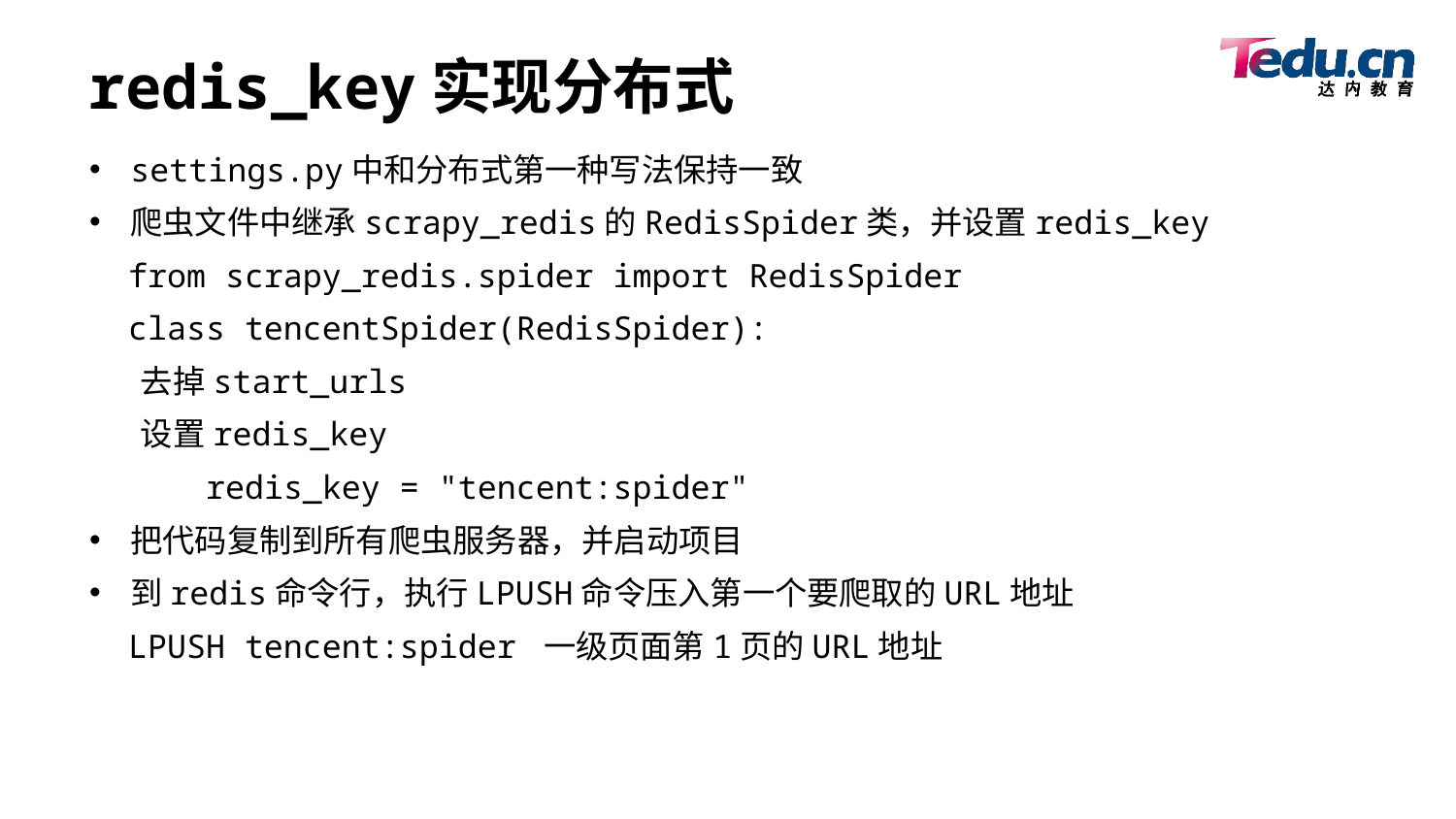

# redis_key实现分布式
settings.py中和分布式第一种写法保持一致
爬虫文件中继承scrapy_redis的RedisSpider类，并设置redis_key
  from scrapy_redis.spider import RedisSpider
  class tencentSpider(RedisSpider):
      去掉start_urls
      设置redis_key
      redis_key = "tencent:spider"
把代码复制到所有爬虫服务器，并启动项目
到redis命令行，执行LPUSH命令压入第一个要爬取的URL地址
  LPUSH tencent:spider 一级页面第1页的URL地址